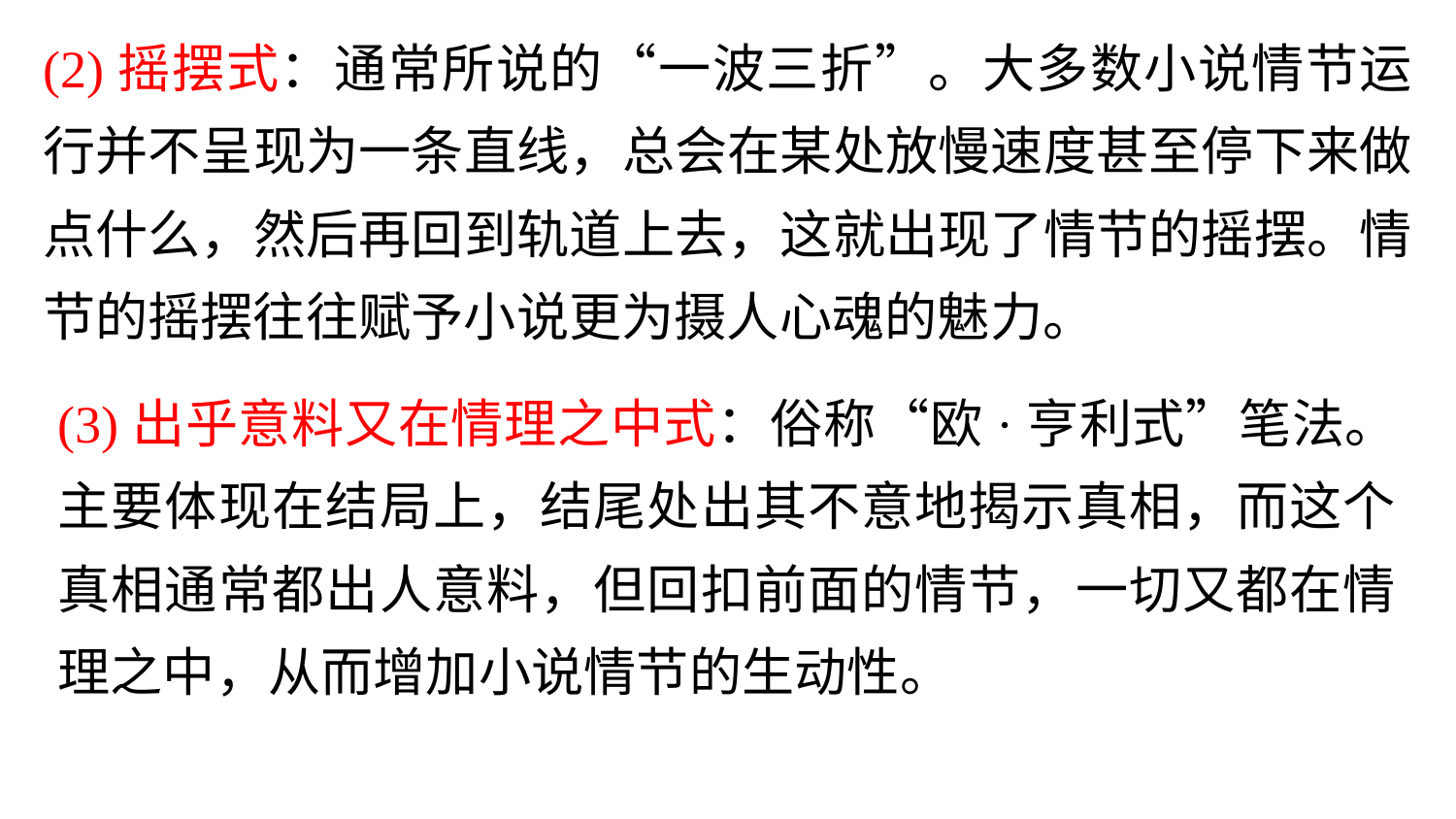

(2)摇摆式：通常所说的“一波三折”。大多数小说情节运行并不呈现为一条直线，总会在某处放慢速度甚至停下来做点什么，然后再回到轨道上去，这就出现了情节的摇摆。情节的摇摆往往赋予小说更为摄人心魂的魅力。
(3)出乎意料又在情理之中式：俗称“欧·亨利式”笔法。主要体现在结局上，结尾处出其不意地揭示真相，而这个真相通常都出人意料，但回扣前面的情节，一切又都在情理之中，从而增加小说情节的生动性。